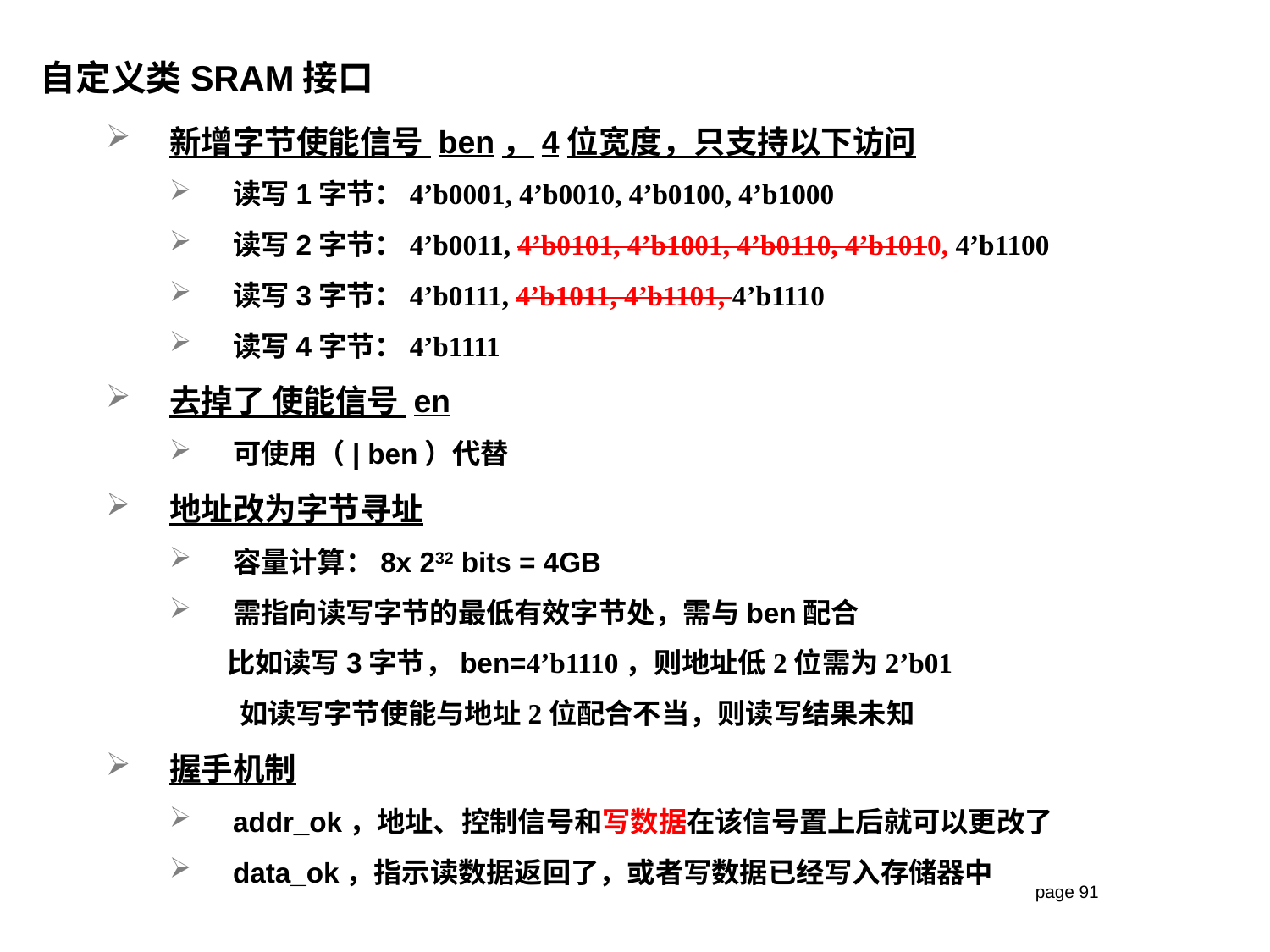

自定义类SRAM接口
新增字节使能信号 ben，4位宽度，只支持以下访问
读写1字节：4’b0001, 4’b0010, 4’b0100, 4’b1000
读写2字节：4’b0011, 4’b0101, 4’b1001, 4’b0110, 4’b1010, 4’b1100
读写3字节：4’b0111, 4’b1011, 4’b1101, 4’b1110
读写4字节：4’b1111
去掉了 使能信号 en
可使用（| ben）代替
地址改为字节寻址
容量计算：8x 232 bits = 4GB
需指向读写字节的最低有效字节处，需与ben配合
        比如读写3字节，ben=4’b1110，则地址低2位需为2’b01
          如读写字节使能与地址2位配合不当，则读写结果未知
握手机制
addr_ok，地址、控制信号和写数据在该信号置上后就可以更改了
data_ok，指示读数据返回了，或者写数据已经写入存储器中
page 91